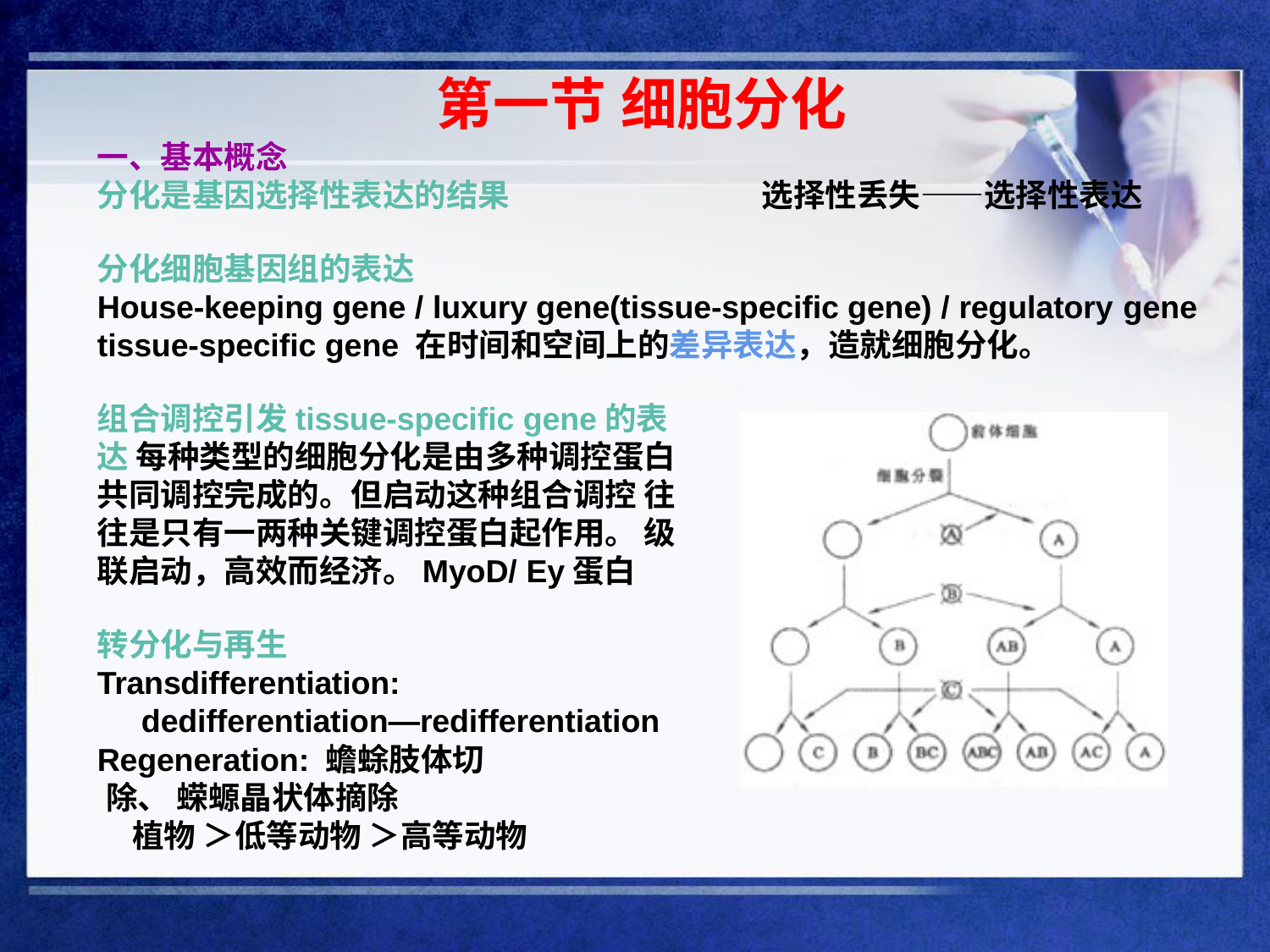

# 第一节 细胞分化
一、基本概念
分化是基因选择性表达的结果	选择性丢失——选择性表达

分化细胞基因组的表达
House-keeping gene / luxury gene(tissue-specific gene) / regulatory gene
tissue-specific gene 在时间和空间上的差异表达，造就细胞分化。

组合调控引发tissue-specific gene的表达 每种类型的细胞分化是由多种调控蛋白 共同调控完成的。但启动这种组合调控 往往是只有一两种关键调控蛋白起作用。 级联启动，高效而经济。MyoD/ Ey蛋白

转分化与再生
Transdifferentiation:
dedifferentiation—redifferentiation
Regeneration: 蟾蜍肢体切除、 蝾螈晶状体摘除
植物 ＞低等动物 ＞高等动物